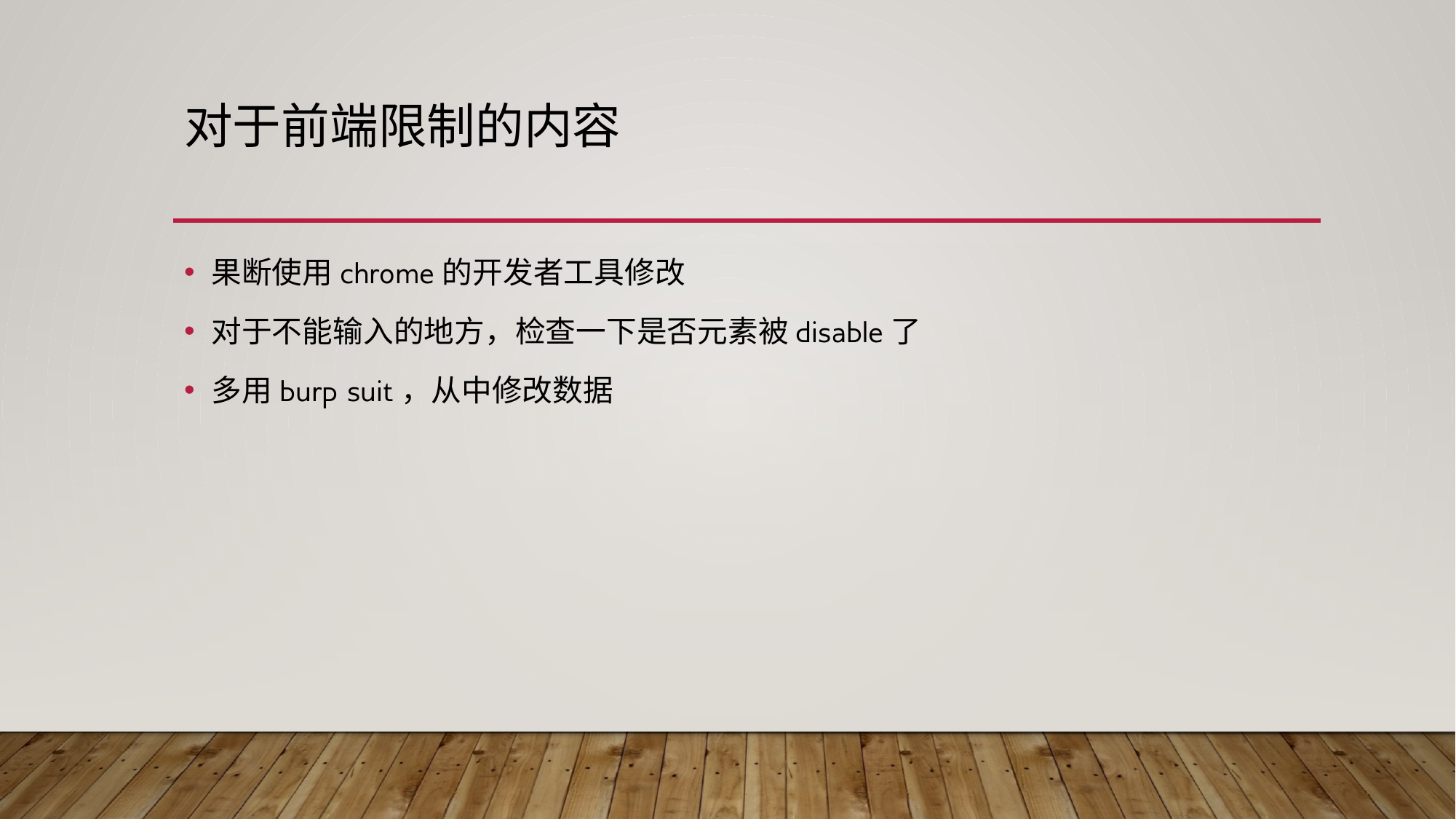

# 对于前端限制的内容
果断使用chrome的开发者工具修改
对于不能输入的地方，检查一下是否元素被disable了
多用burp suit，从中修改数据